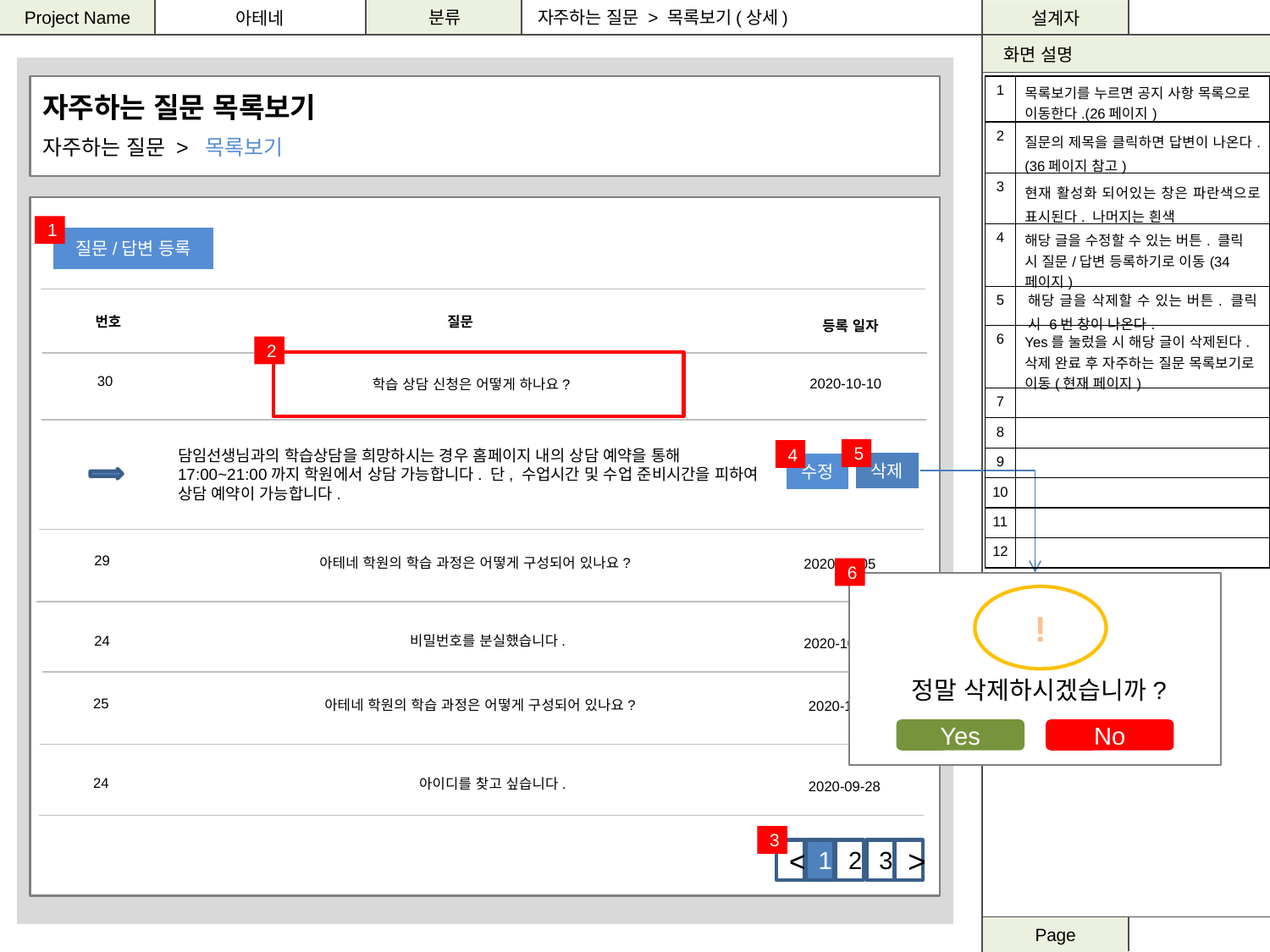

자주하는 질문 > 목록보기(상세)

자주하는 질문 목록보기
자주하는 질문 > 목록보기
| 1 | 목록보기를 누르면 공지 사항 목록으로 이동한다.(26페이지) |
| --- | --- |
| 2 | 질문의 제목을 클릭하면 답변이 나온다.(36페이지 참고) |
| 3 | 현재 활성화 되어있는 창은 파란색으로 표시된다. 나머지는 흰색 |
| 4 | 해당 글을 수정할 수 있는 버튼. 클릭 시 질문/답변 등록하기로 이동(34페이지) |
| 5 | 해당 글을 삭제할 수 있는 버튼. 클릭 시 6번 창이 나온다. |
| 6 | Yes를 눌렀을 시 해당 글이 삭제된다. 삭제 완료 후 자주하는 질문 목록보기로 이동(현재 페이지) |
| 7 |  |
| 8 |  |
| 9 |  |
| 10 |  |
| 11 |  |
| 12 |  |

1
질문/답변 등록
번호
질문
등록 일자
2
30

2020-10-10
학습 상담 신청은 어떻게 하나요?
담임선생님과의 학습상담을 희망하시는 경우 홈페이지 내의 상담 예약을 통해 17:00~21:00까지 학원에서 상담 가능합니다. 단, 수업시간 및 수업 준비시간을 피하여 상담 예약이 가능합니다.
5
4
삭제
수정

29
아테네 학원의 학습 과정은 어떻게 구성되어 있나요?
2020-10-05
6

!
24
비밀번호를 분실했습니다.
2020-10-03
정말 삭제하시겠습니까?
25
아테네 학원의 학습 과정은 어떻게 구성되어 있나요?
2020-10-01
No
Yes
24
아이디를 찾고 싶습니다.
2020-09-28
3
<
1
2
3
>